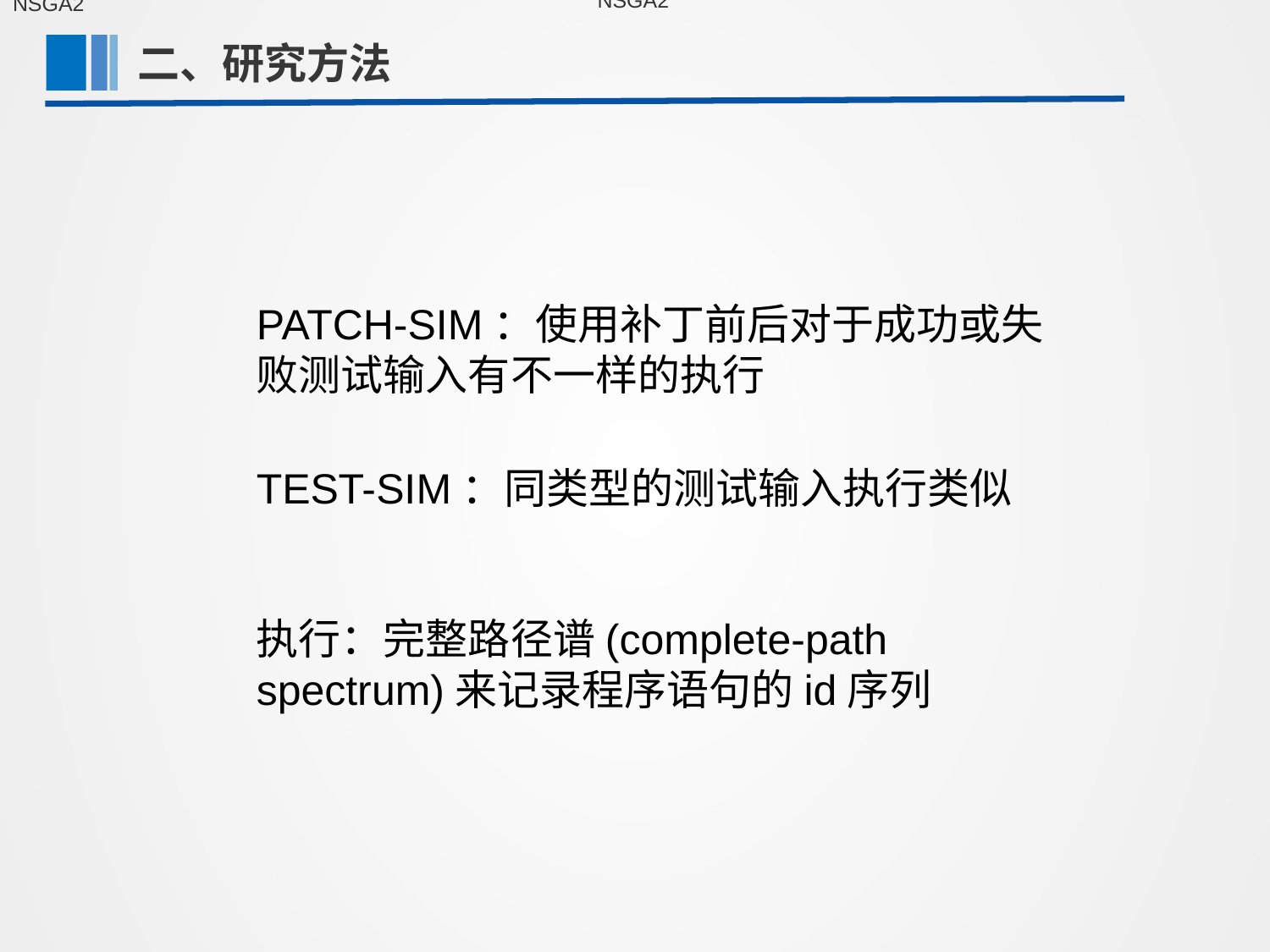

NSGA2
NSGA2
二、研究方法

第一部分
PATCH-SIM：使用补丁前后对于成功或失败测试输入有不一样的执行
TEST-SIM：同类型的测试输入执行类似
执行：完整路径谱(complete-path spectrum)来记录程序语句的id序列